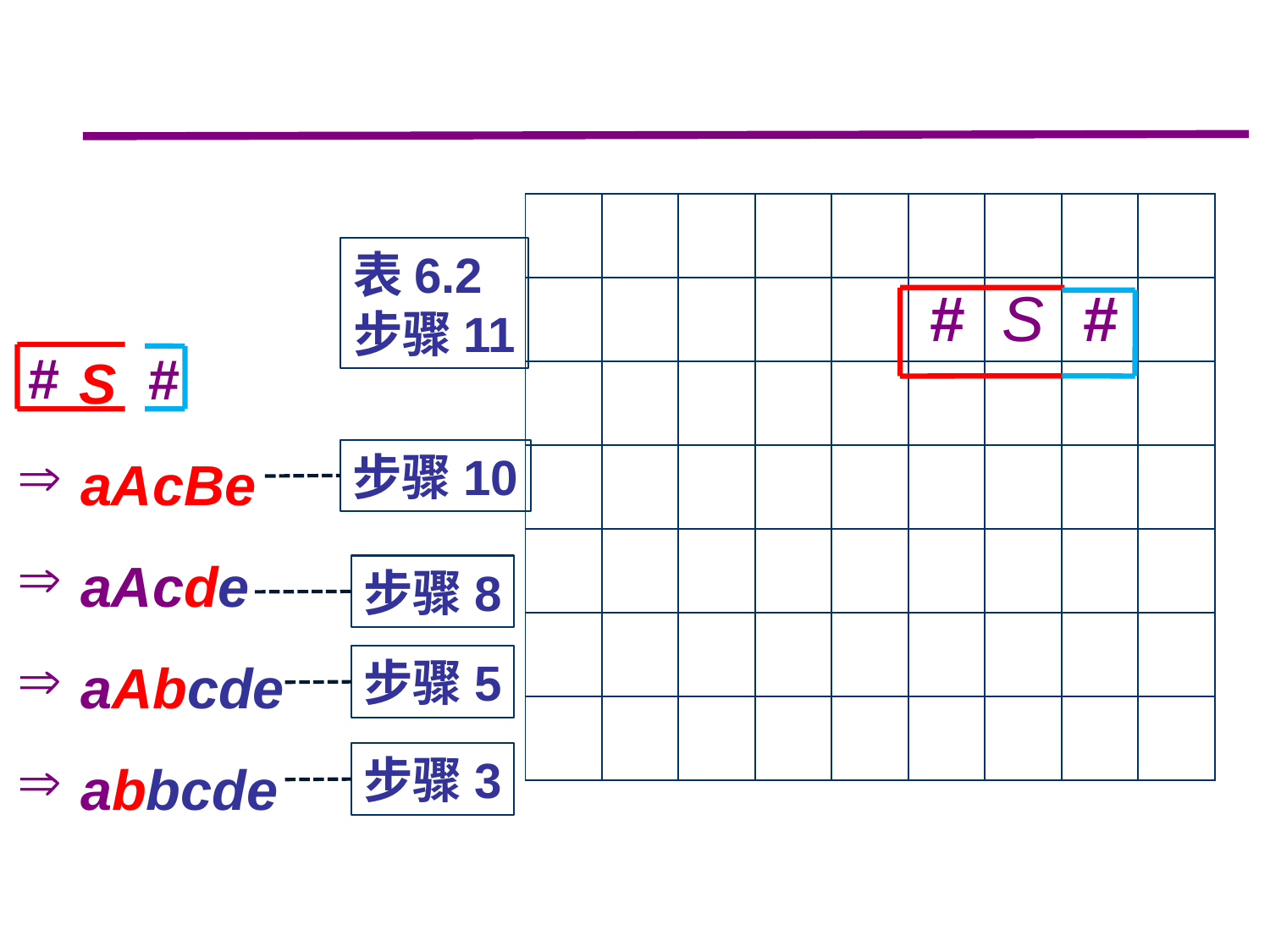

|  |  |  |  |  |  |  |  |  |
| --- | --- | --- | --- | --- | --- | --- | --- | --- |
|  |  |  |  |  | # | S | # |  |
|  |  |  |  |  |  |  |  |  |
|  |  |  |  |  |  |  |  |  |
|  |  |  |  |  |  |  |  |  |
|  |  |  |  |  |  |  |  |  |
|  |  |  |  |  |  |  |  |  |

    S
aAcBe
aAcde
aAbcde
abbcde
表6.2
步骤11

#
#

步骤10
步骤8
步骤5
步骤3